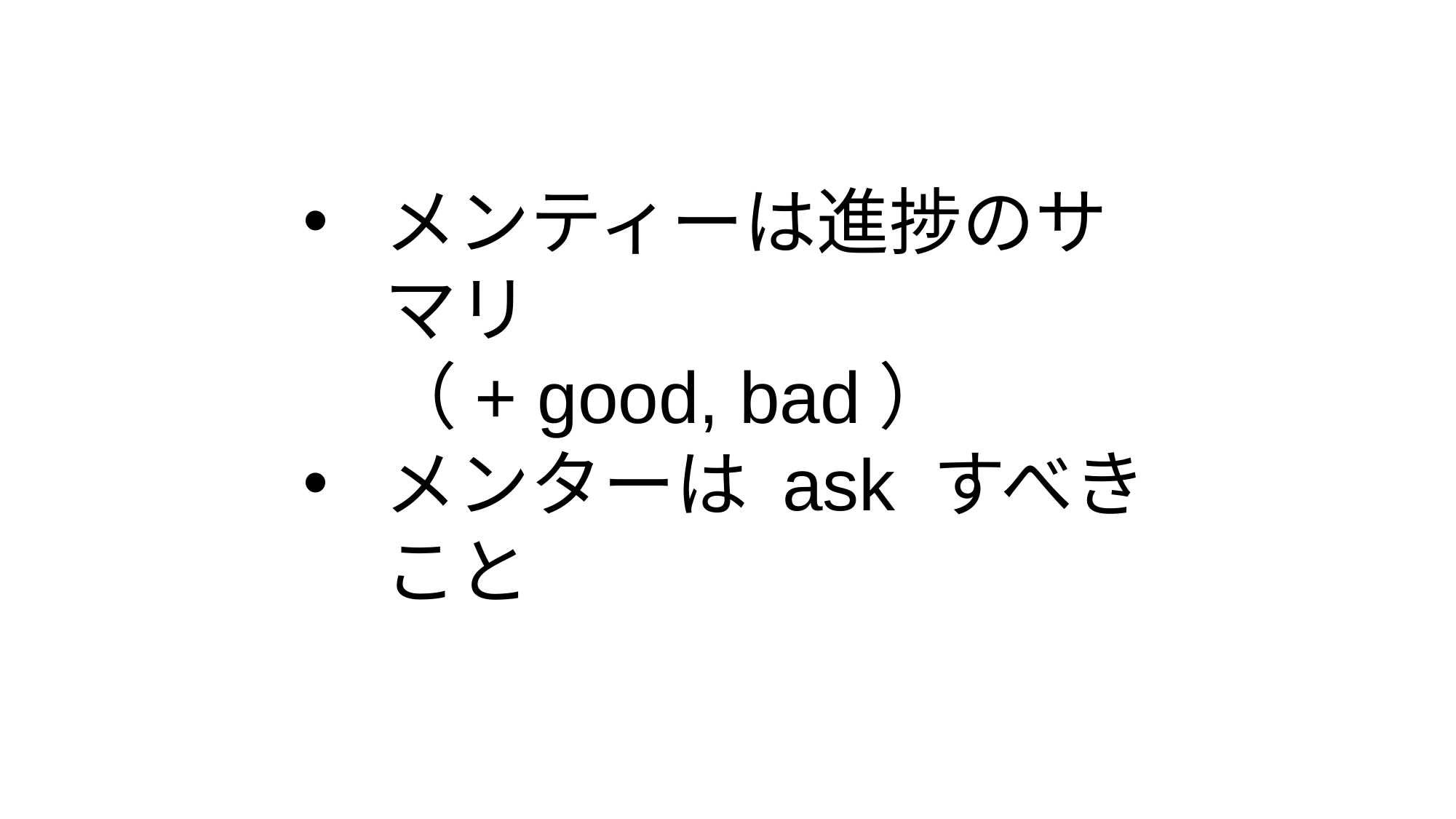

メンティーは進捗のサマリ
（+ good, bad）
メンターは ask すべきこと